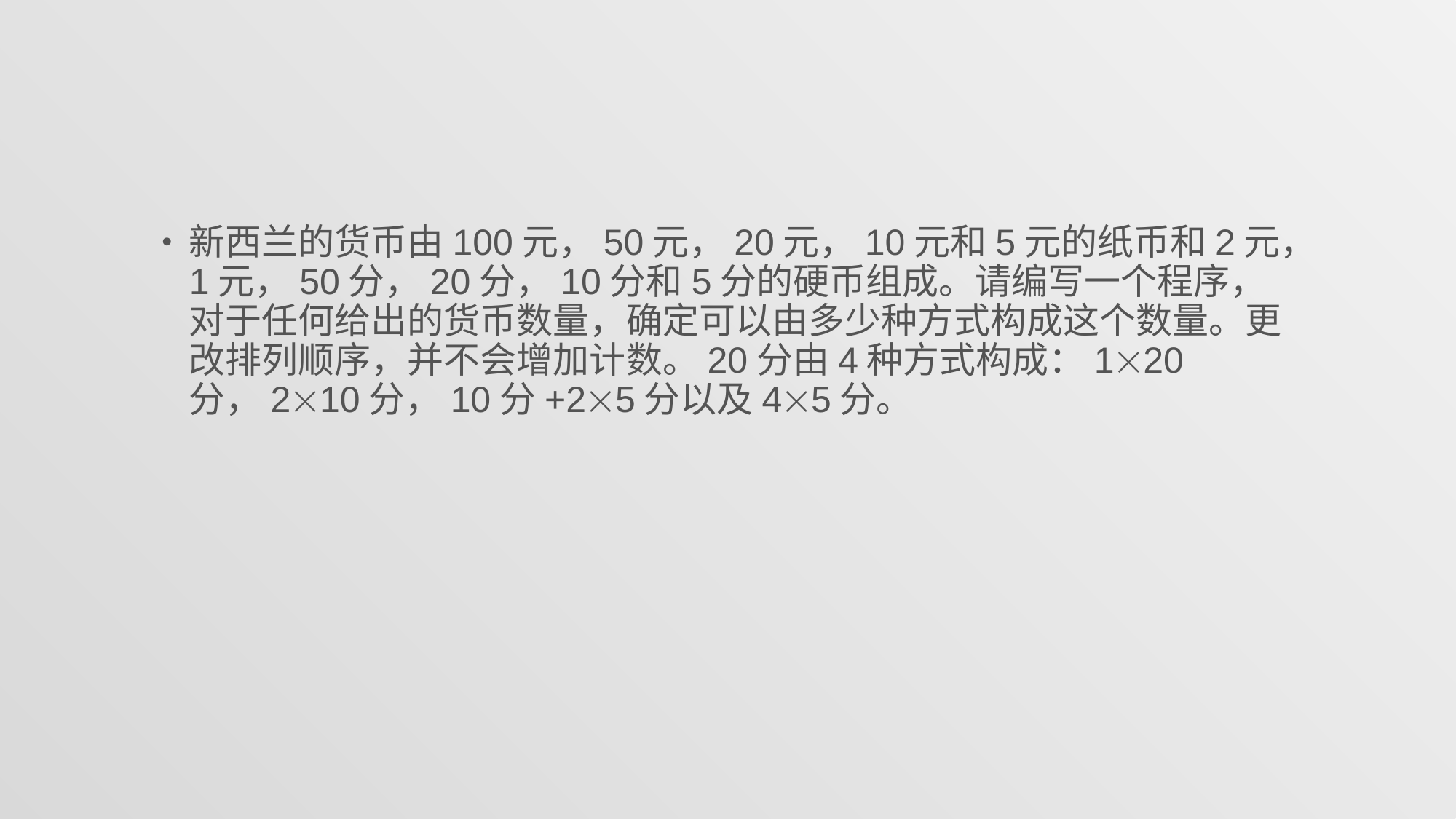

#
新西兰的货币由100元，50元，20元，10元和5元的纸币和2元，1元，50分，20分，10分和5分的硬币组成。请编写一个程序，对于任何给出的货币数量，确定可以由多少种方式构成这个数量。更改排列顺序，并不会增加计数。20分由4种方式构成：1×20分，2×10分，10分+2×5分以及4×5分。